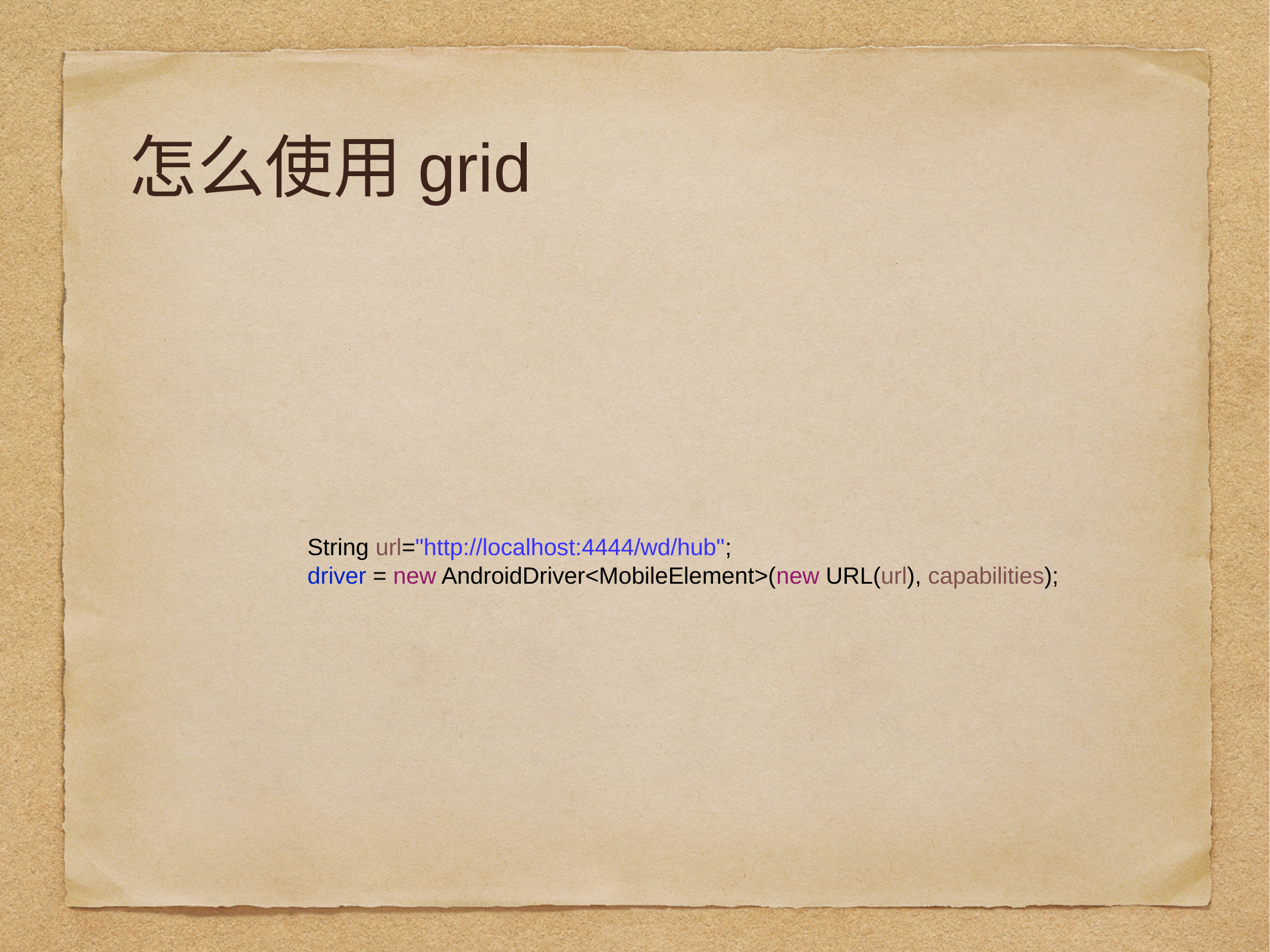

# 怎么使用grid
		String url="http://localhost:4444/wd/hub";
		driver = new AndroidDriver<MobileElement>(new URL(url), capabilities);